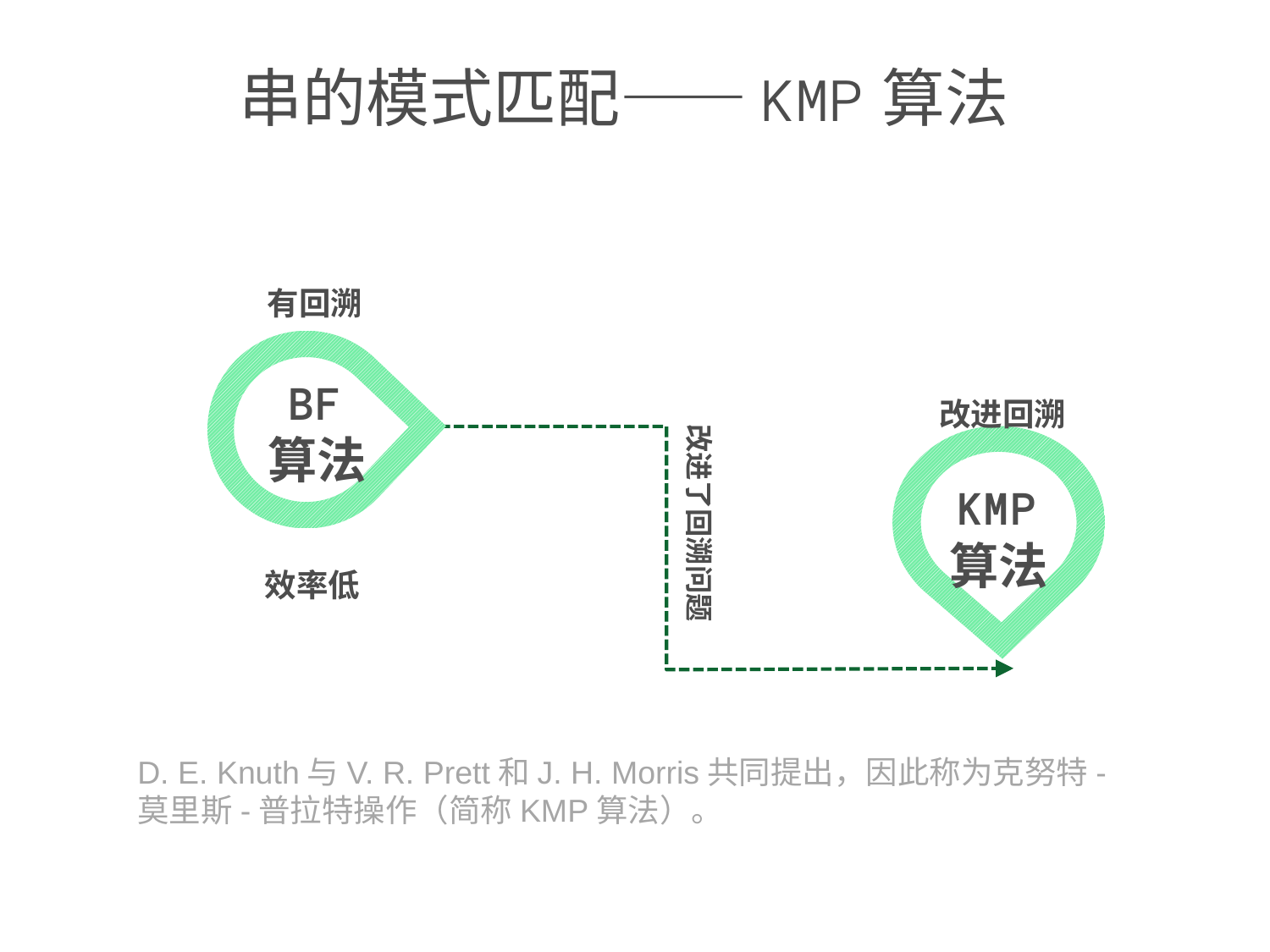

# 串的模式匹配——KMP算法
有回溯
BF
算法
改进回溯
改进了回溯问题
KMP
算法

效率低
D. E. Knuth与V. R. Prett和J. H. Morris共同提出，因此称为克努特-莫里斯-普拉特操作（简称KMP算法）。
97